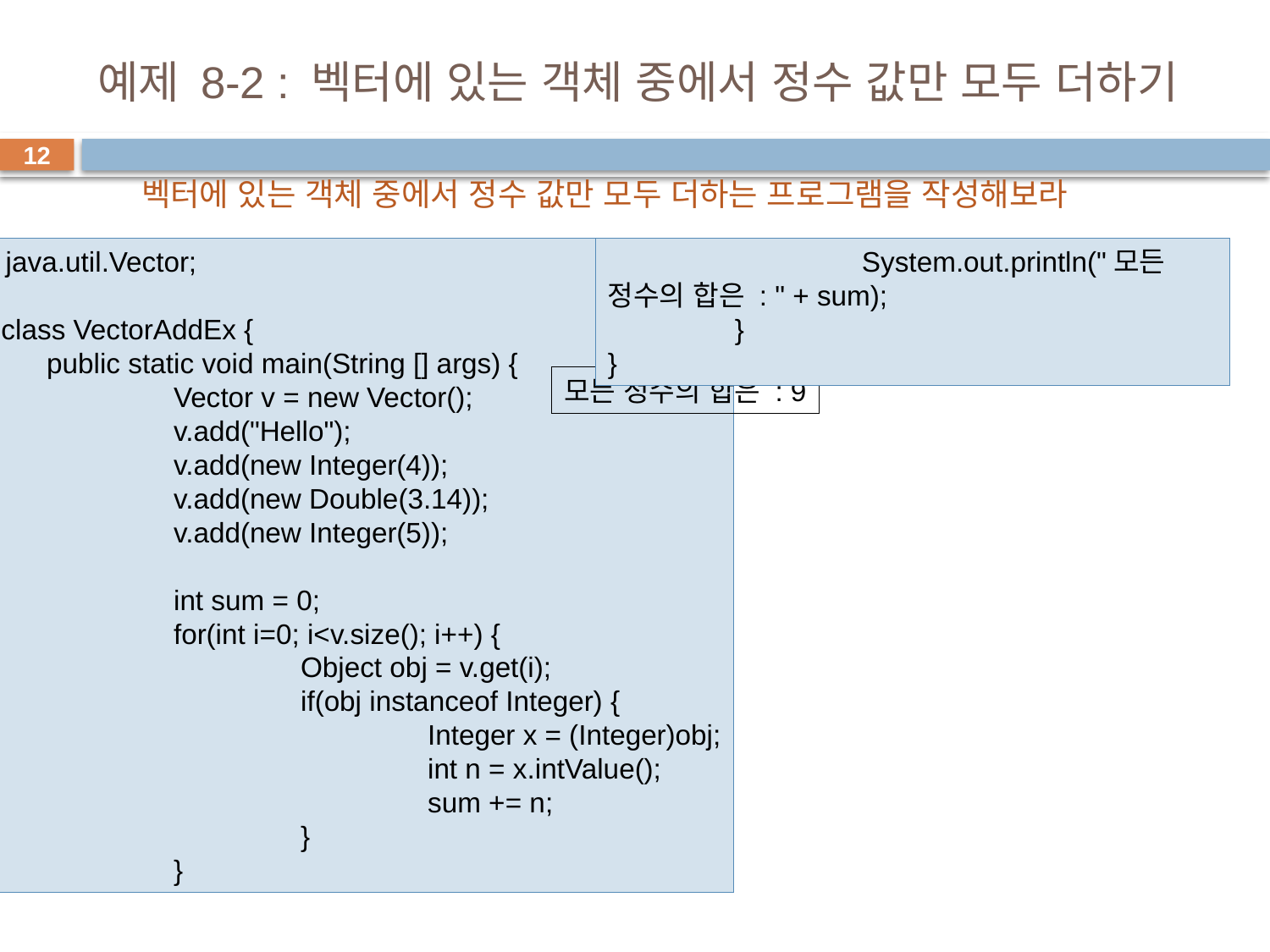

# 예제 8-2 : 벡터에 있는 객체 중에서 정수 값만 모두 더하기
12
벡터에 있는 객체 중에서 정수 값만 모두 더하는 프로그램을 작성해보라
import java.util.Vector;

public class VectorAddEx {
	public static void main(String [] args) {
		Vector v = new Vector();
		v.add("Hello");
		v.add(new Integer(4));
		v.add(new Double(3.14));
		v.add(new Integer(5));

		int sum = 0;
		for(int i=0; i<v.size(); i++) {
			Object obj = v.get(i);
			if(obj instanceof Integer) {
				Integer x = (Integer)obj;
				int n = x.intValue();
				sum += n;
			}
		}
		System.out.println("모든 정수의 합은 : " + sum);
	}
}
모든 정수의 합은 : 9